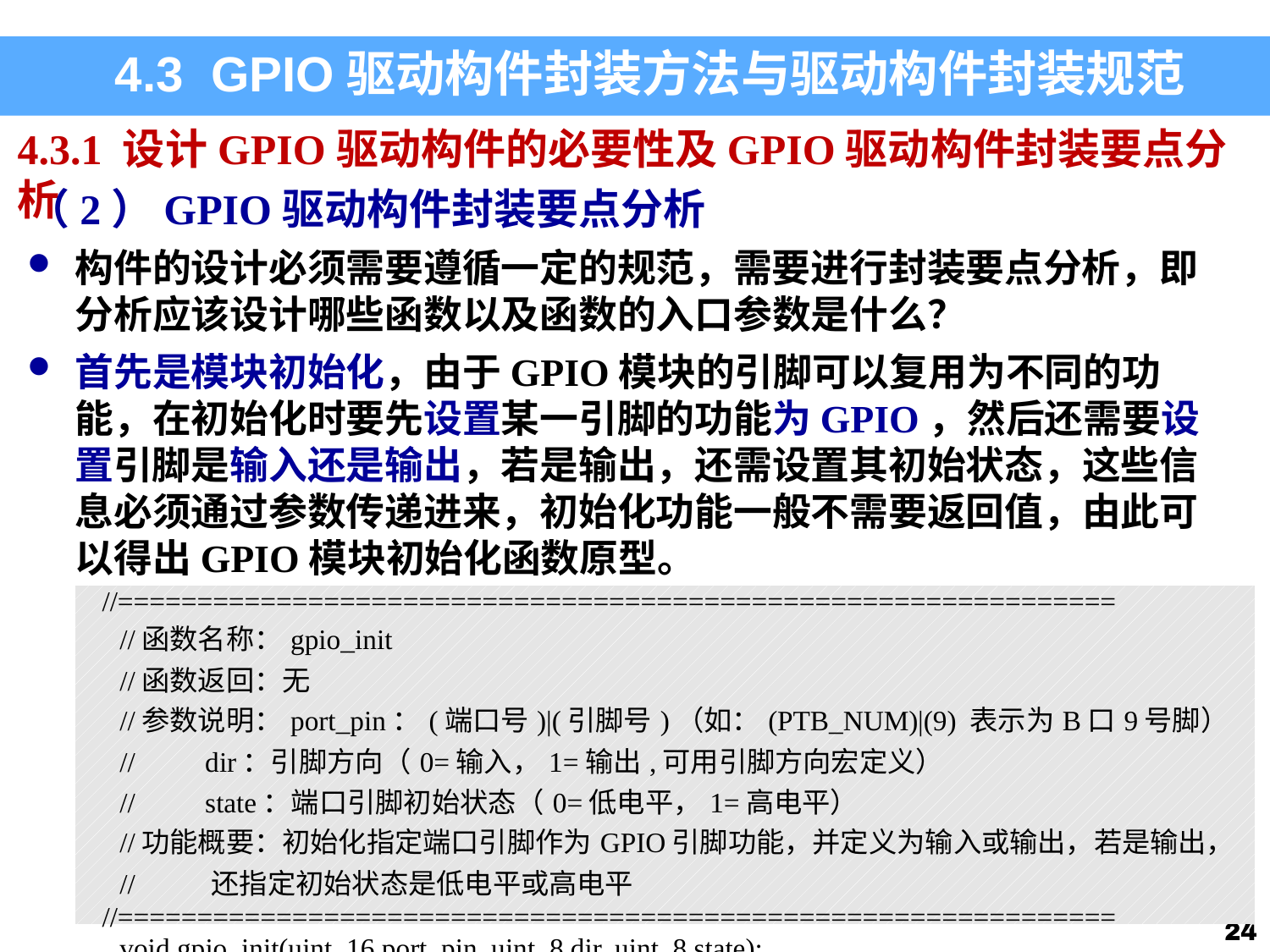

4.3  GPIO驱动构件封装方法与驱动构件封装规范
4.3.1 设计GPIO驱动构件的必要性及GPIO驱动构件封装要点分析
（2）GPIO驱动构件封装要点分析
构件的设计必须需要遵循一定的规范，需要进行封装要点分析，即分析应该设计哪些函数以及函数的入口参数是什么？
首先是模块初始化，由于GPIO模块的引脚可以复用为不同的功能，在初始化时要先设置某一引脚的功能为GPIO，然后还需要设置引脚是输入还是输出，若是输出，还需设置其初始状态，这些信息必须通过参数传递进来，初始化功能一般不需要返回值，由此可以得出GPIO模块初始化函数原型。
| //=============================================================== //函数名称：gpio\_init //函数返回：无 //参数说明：port\_pin：(端口号)|(引脚号)（如：(PTB\_NUM)|(9) 表示为B口9号脚） // dir：引脚方向（0=输入，1=输出,可用引脚方向宏定义） // state：端口引脚初始状态（0=低电平，1=高电平） //功能概要：初始化指定端口引脚作为GPIO引脚功能，并定义为输入或输出，若是输出， // 还指定初始状态是低电平或高电平 //=============================================================== void gpio\_init(uint\_16 port\_pin, uint\_8 dir, uint\_8 state); |
| --- |
24